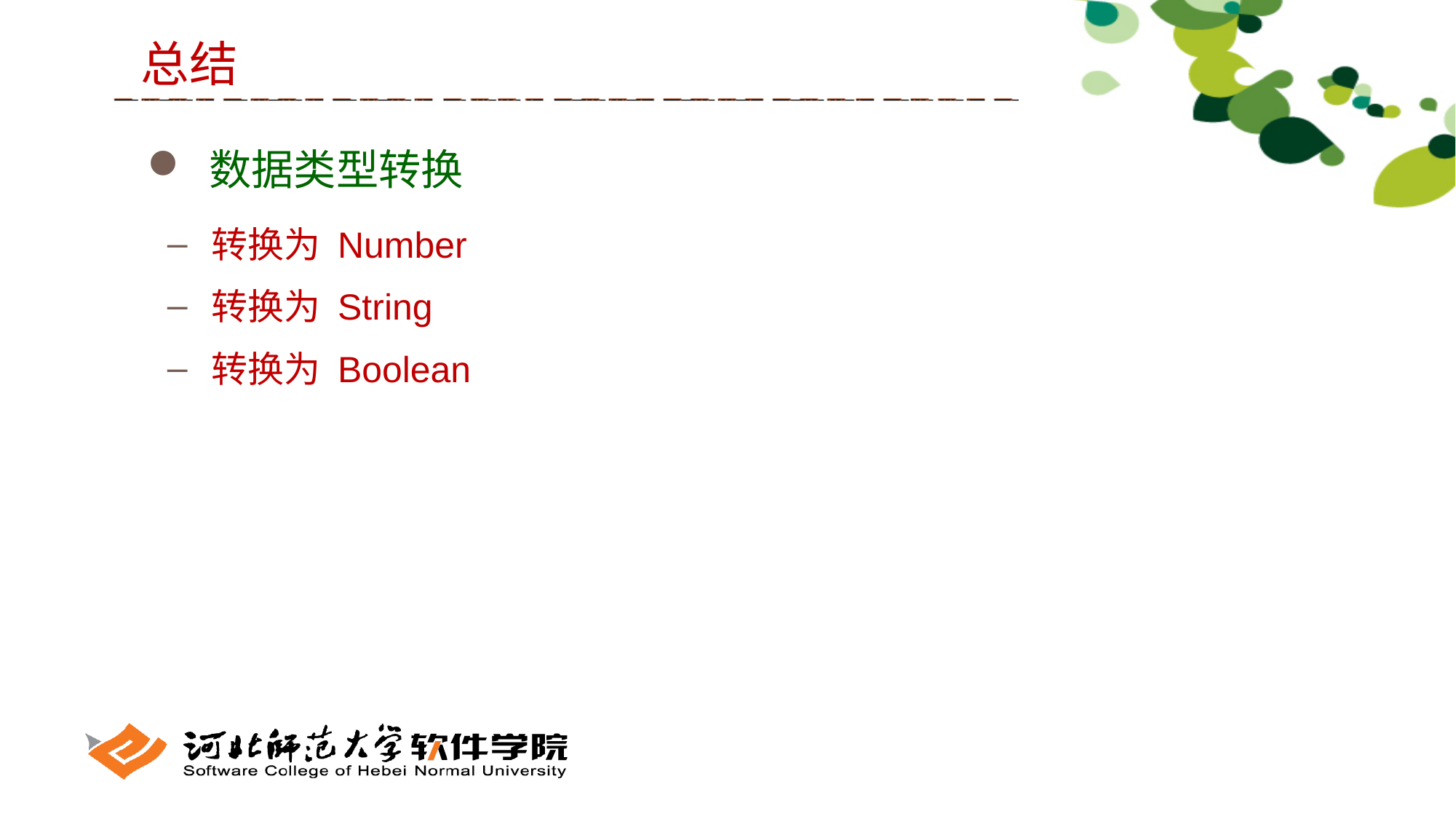

总结

 数据类型转换
 转换为 Number
 转换为 String
 转换为 Boolean